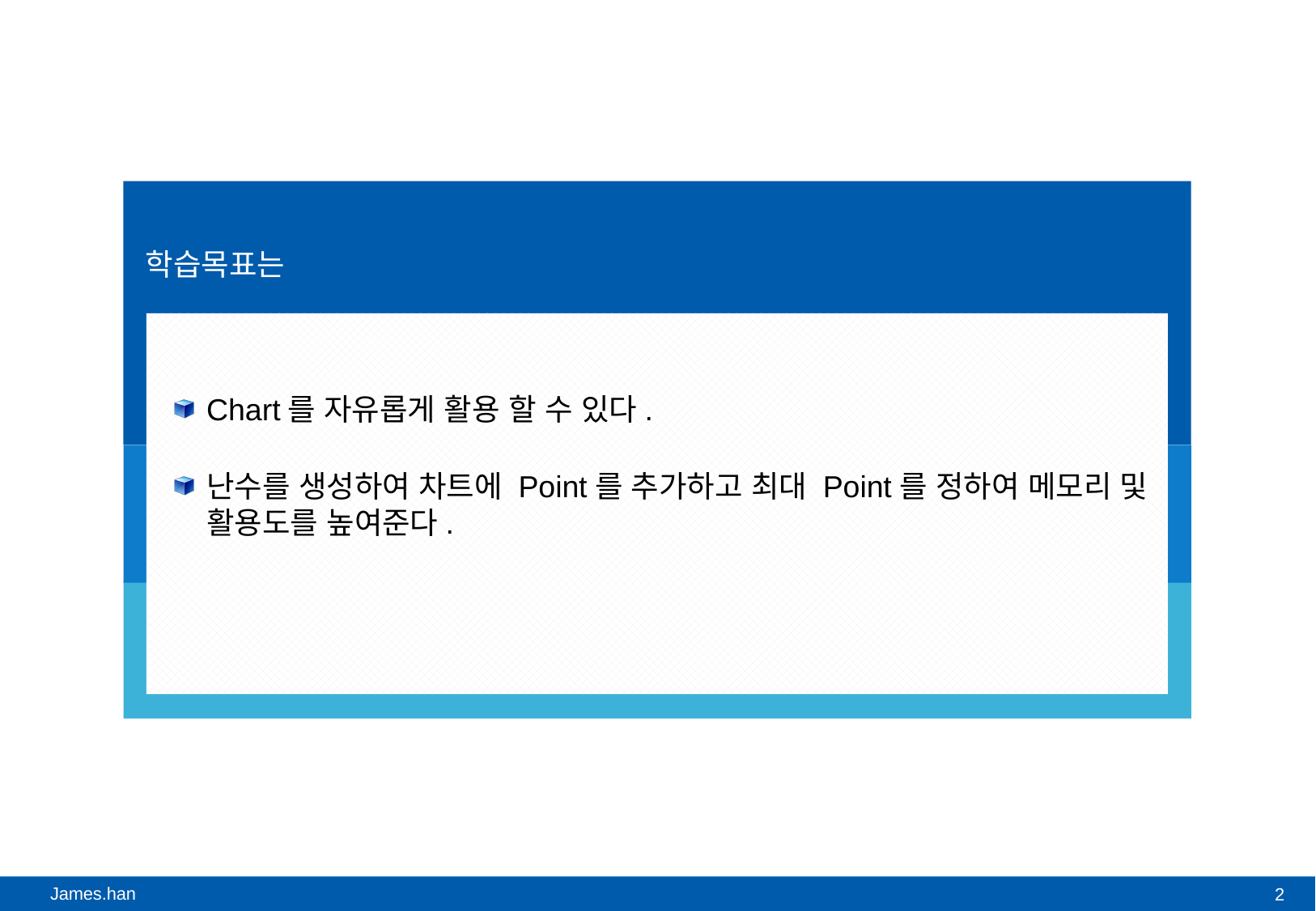

Chart를 자유롭게 활용 할 수 있다.
난수를 생성하여 차트에 Point를 추가하고 최대 Point를 정하여 메모리 및 활용도를 높여준다.

2